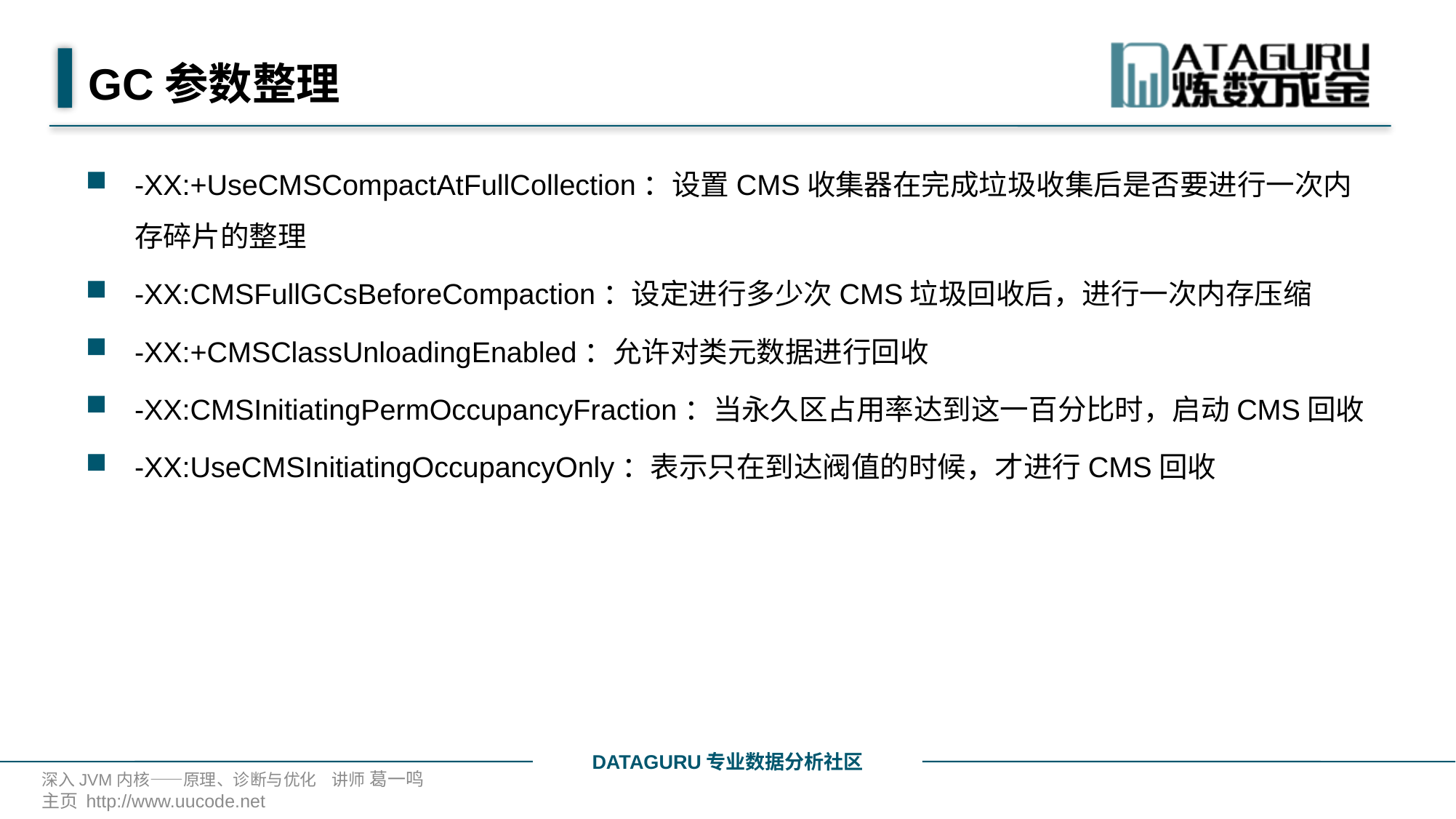

# GC参数整理
-XX:+UseCMSCompactAtFullCollection：设置CMS收集器在完成垃圾收集后是否要进行一次内存碎片的整理
-XX:CMSFullGCsBeforeCompaction：设定进行多少次CMS垃圾回收后，进行一次内存压缩
-XX:+CMSClassUnloadingEnabled：允许对类元数据进行回收
-XX:CMSInitiatingPermOccupancyFraction：当永久区占用率达到这一百分比时，启动CMS回收
-XX:UseCMSInitiatingOccupancyOnly：表示只在到达阀值的时候，才进行CMS回收